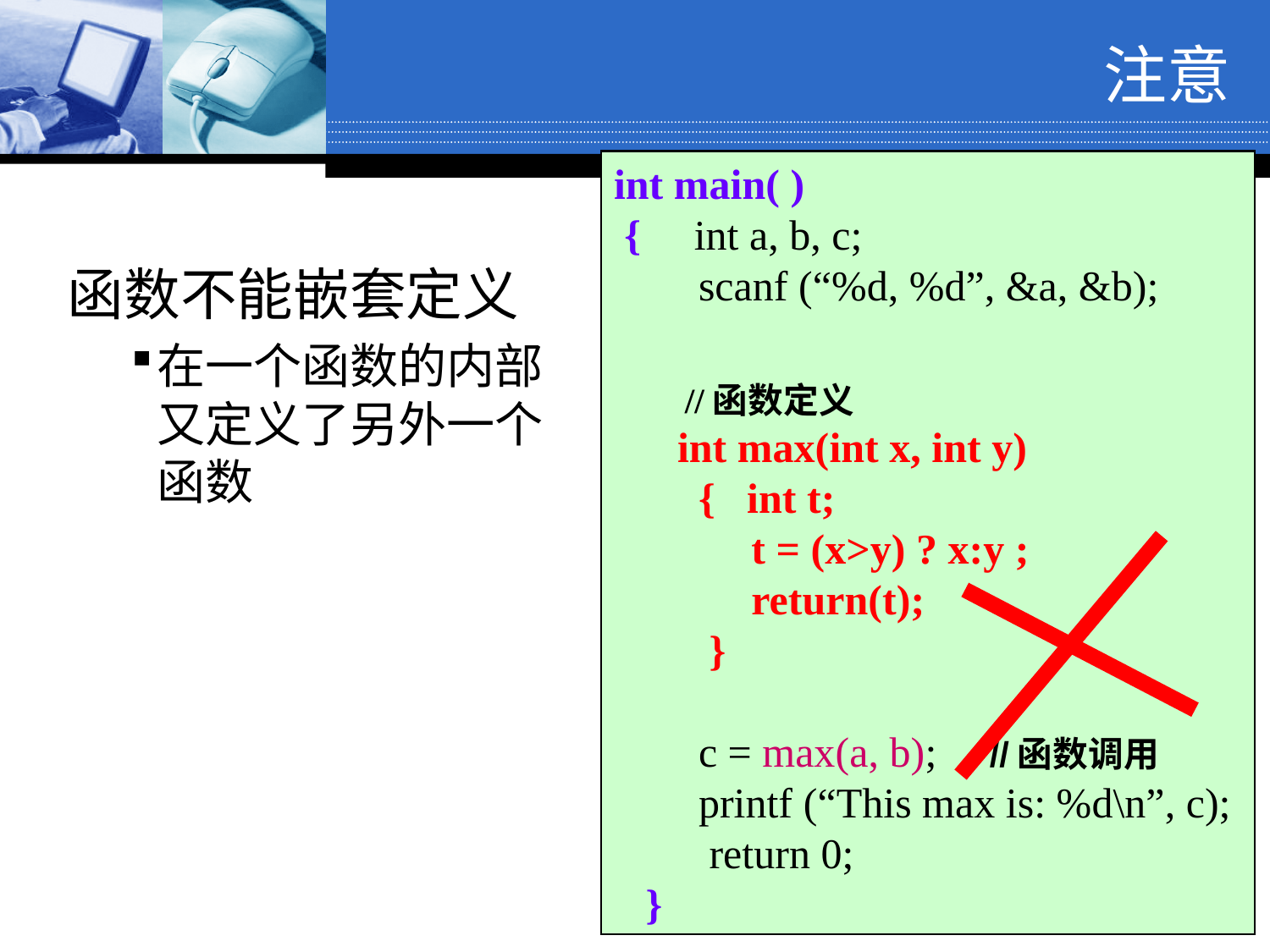

注意
int main( )
 {     int a, b, c;
        scanf (“%d, %d”, &a, &b);

        //函数定义
      int max(int x, int y)
        {   int t;
             t = (x>y) ? x:y ;
             return(t);
         }

        c = max(a, b);     //函数调用
        printf (“This max is: %d\n”, c);
         return 0;
   }
函数不能嵌套定义
在一个函数的内部又定义了另外一个函数